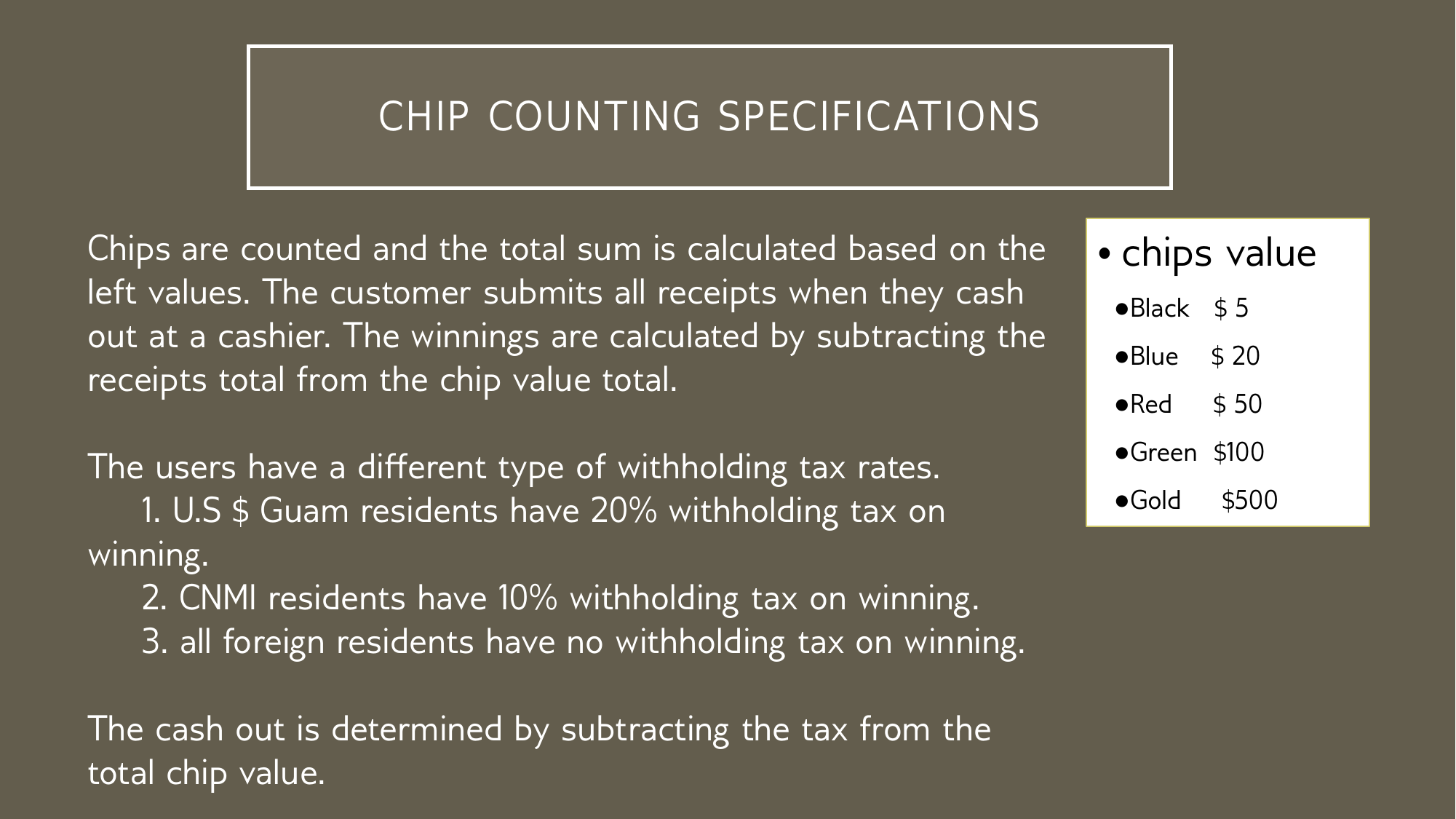

# Chip counting specifications
Chips are counted and the total sum is calculated based on the left values. The customer submits all receipts when they cash out at a cashier. The winnings are calculated by subtracting the receipts total from the chip value total.

The users have a different type of withholding tax rates.
     1. U.S $ Guam residents have 20% withholding tax on winning.
     2. CNMI residents have 10% withholding tax on winning.
     3. all foreign residents have no withholding tax on winning.

The cash out is determined by subtracting the tax from the total chip value.

・chips value
  ●Black   $ 5
  ●Blue    $ 20
  ●Red     $ 50
  ●Green  $100
  ●Gold　$500